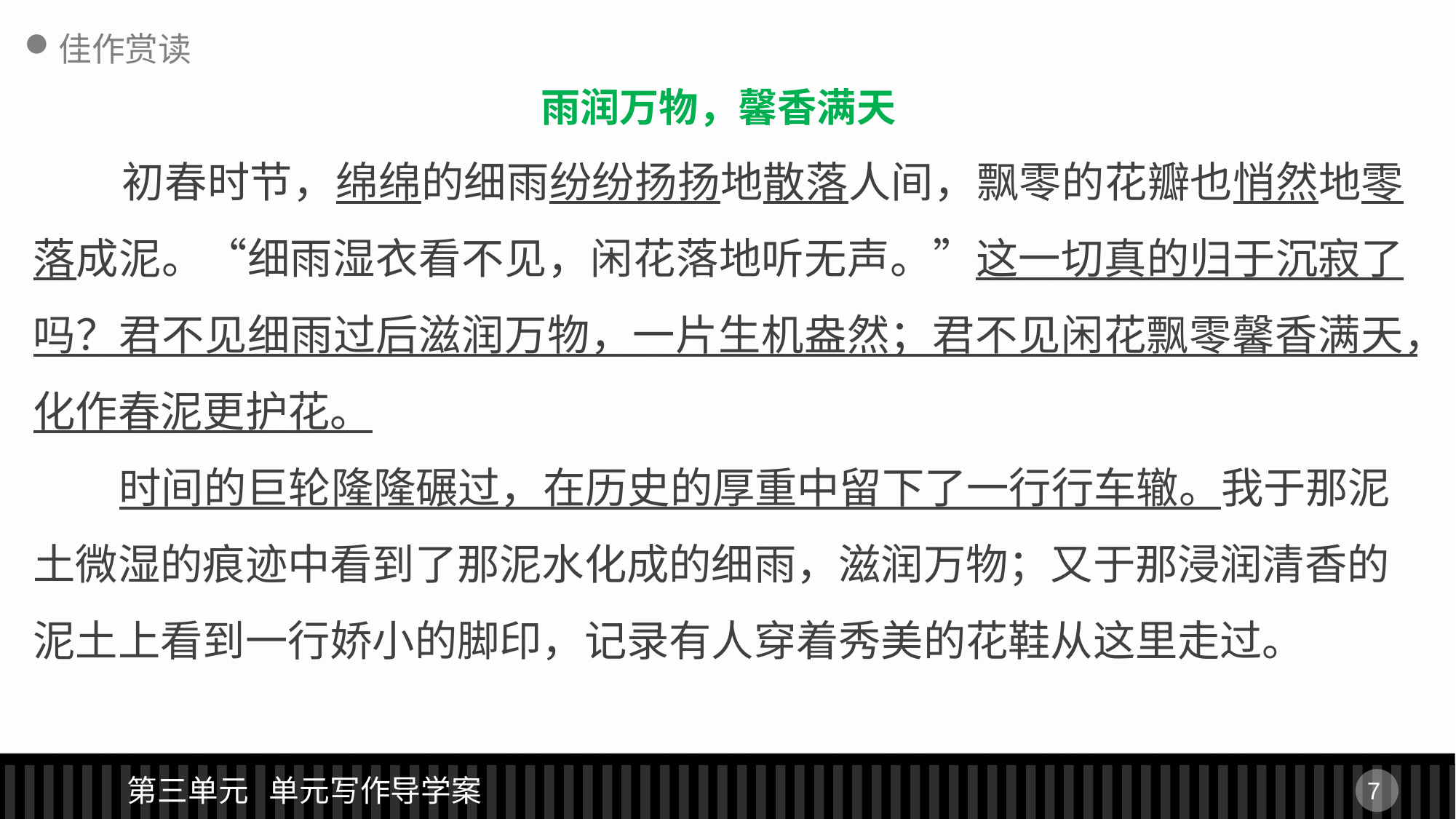

佳作赏读
雨润万物，馨香满天
        初春时节，绵绵的细雨纷纷扬扬地散落人间，飘零的花瓣也悄然地零落成泥。“细雨湿衣看不见，闲花落地听无声。”这一切真的归于沉寂了吗？君不见细雨过后滋润万物，一片生机盎然；君不见闲花飘零馨香满天，化作春泥更护花。
        时间的巨轮隆隆碾过，在历史的厚重中留下了一行行车辙。我于那泥土微湿的痕迹中看到了那泥水化成的细雨，滋润万物；又于那浸润清香的泥土上看到一行娇小的脚印，记录有人穿着秀美的花鞋从这里走过。